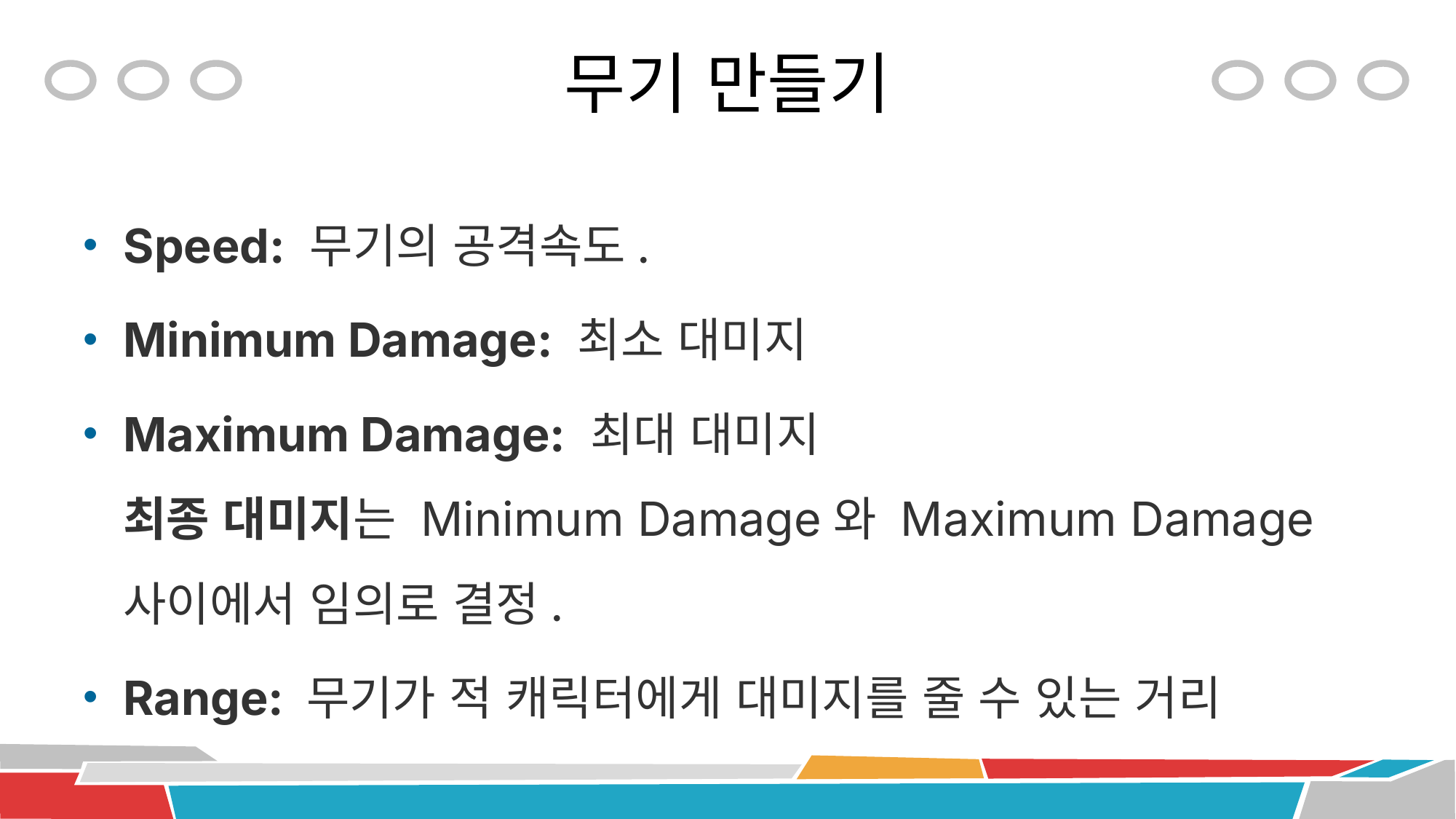

# 무기 만들기
Speed: 무기의 공격속도.
Minimum Damage: 최소 대미지
Maximum Damage: 최대 대미지
최종 대미지는 Minimum Damage와 Maximum Damage 사이에서 임의로 결정.
Range: 무기가 적 캐릭터에게 대미지를 줄 수 있는 거리